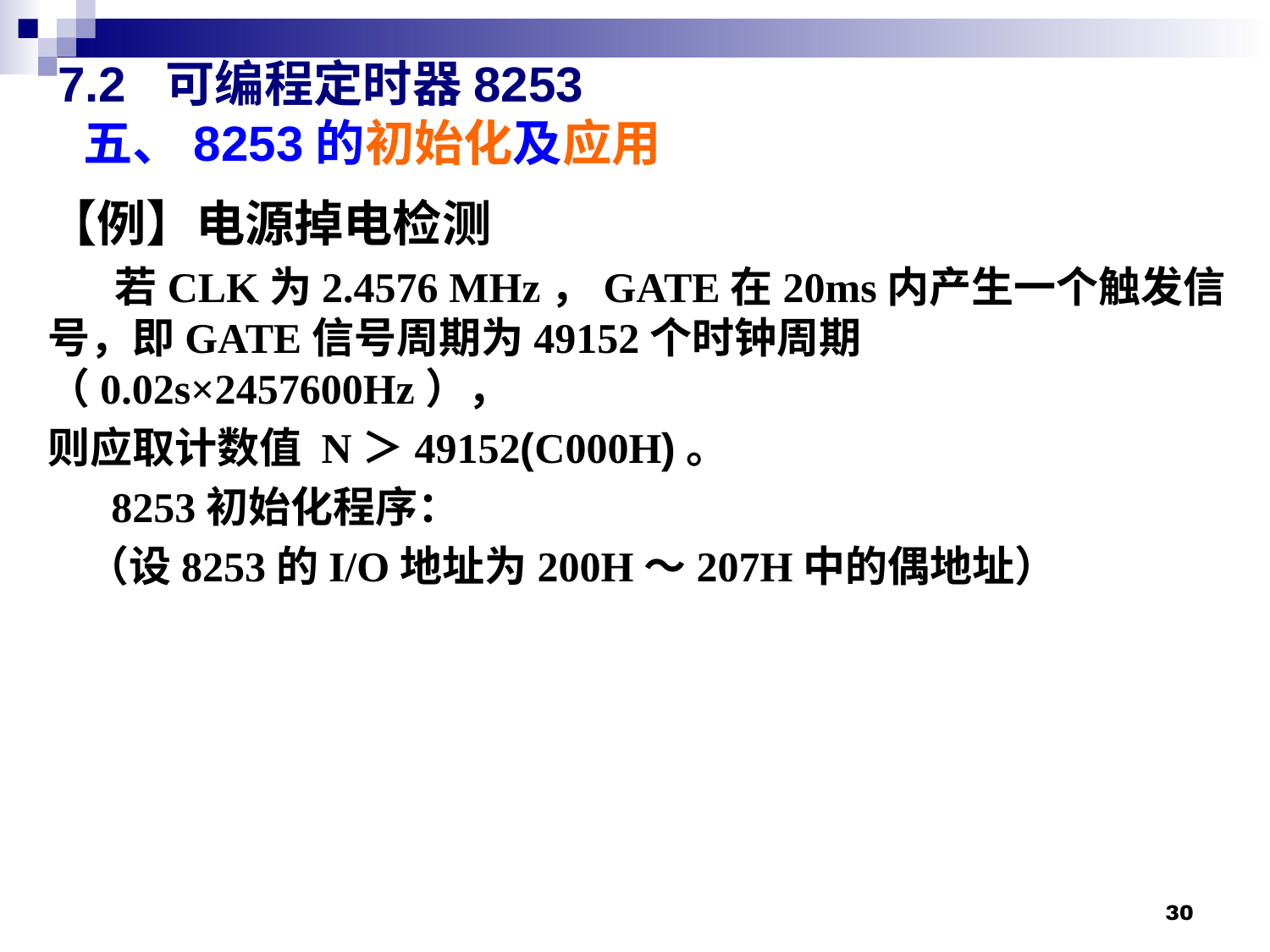

# 7.2  可编程定时器8253 五、8253的初始化及应用
【例】电源掉电检测
      若CLK为2.4576 MHz，GATE在20ms内产生一个触发信号，即GATE信号周期为49152个时钟周期（0.02s×2457600Hz），
则应取计数值 N＞49152(C000H)。
      8253初始化程序：
   （设8253的I/O地址为200H～207H中的偶地址）
30